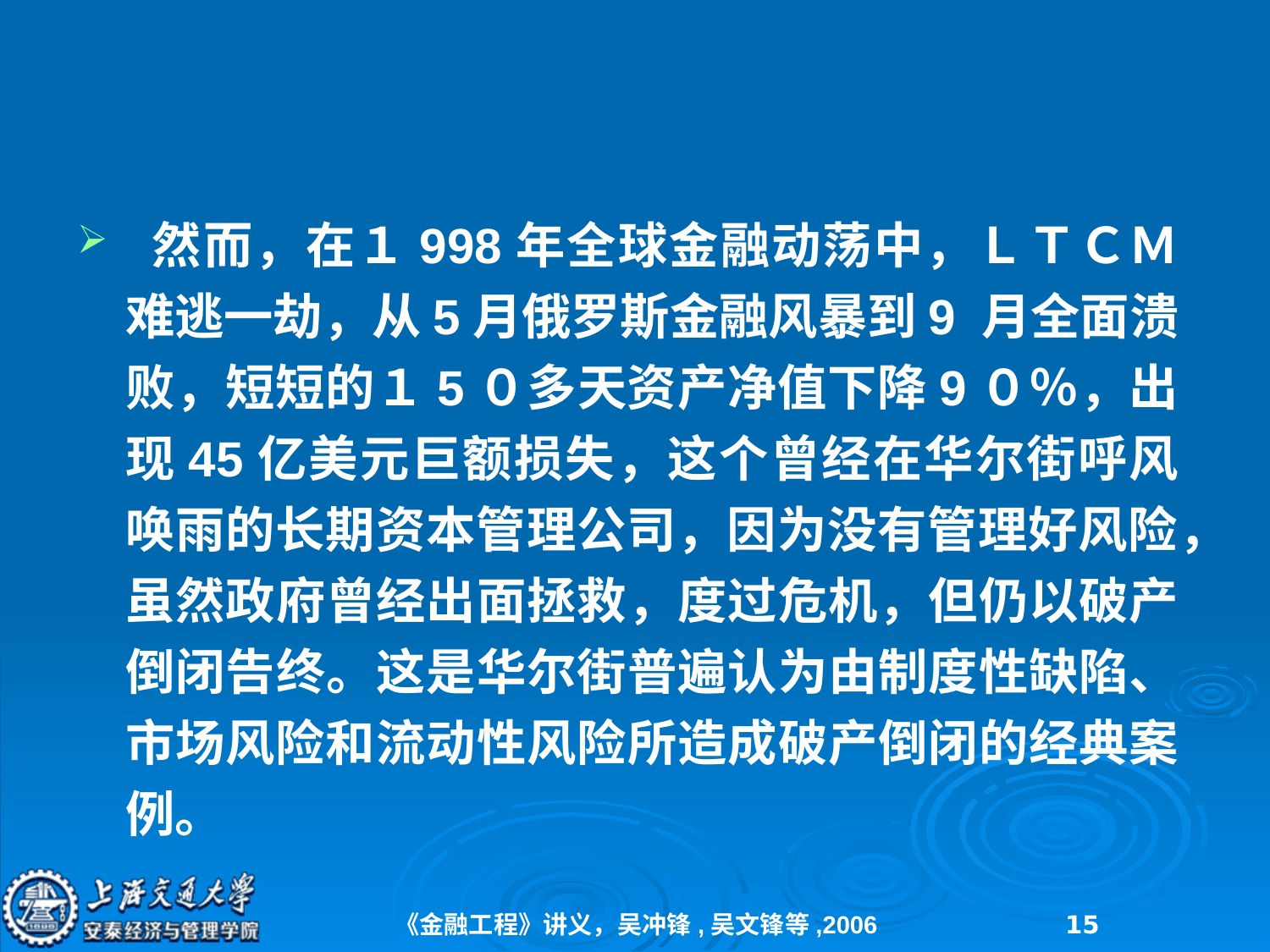

#
 然而，在１998年全球金融动荡中，ＬＴＣＭ难逃一劫，从5月俄罗斯金融风暴到9 月全面溃败，短短的１5０多天资产净值下降9０％，出现45亿美元巨额损失，这个曾经在华尔街呼风唤雨的长期资本管理公司，因为没有管理好风险，虽然政府曾经出面拯救，度过危机，但仍以破产倒闭告终。这是华尔街普遍认为由制度性缺陷、市场风险和流动性风险所造成破产倒闭的经典案例。